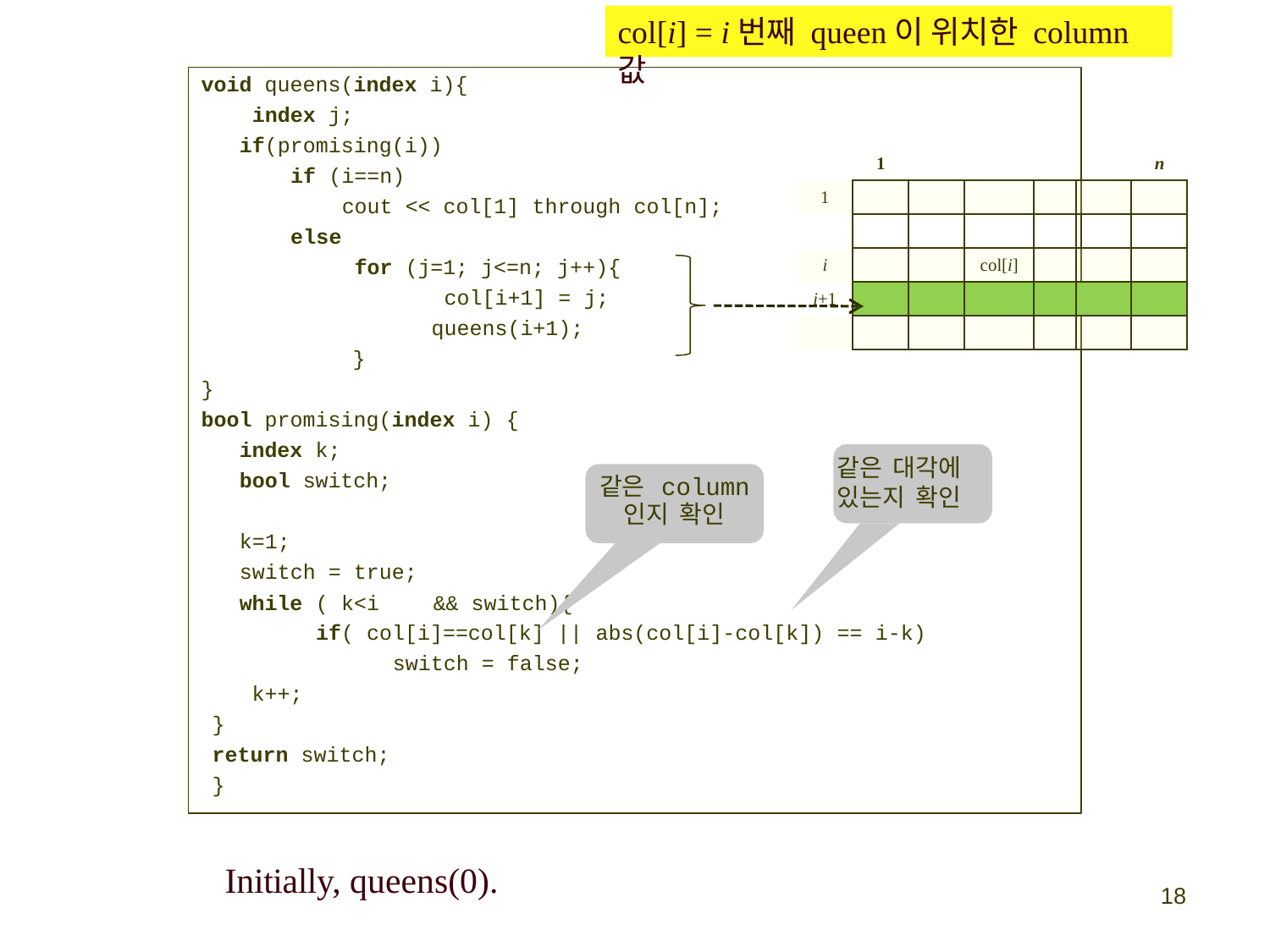

# col[i] = i번째 queen이 위치한 column 값
void queens(index i){
index j;
if(promising(i))
if (i==n)

1
n

1
cout << col[1] through col[n];
else
for (j=1; j<=n; j++){  col[i+1] = j;  queens(i+1);
}
i
col[i]

i+1
}
bool promising(index i) {
index k;
bool switch;

같은 대각에  있는지 확인

같은 column
인지 확인
k=1;
switch = true;
while ( k<i	&& switch){
if( col[i]==col[k] || abs(col[i]-col[k]) == i-k)  switch = false;
k++;
}
return switch;
}
Initially, queens(0).
18